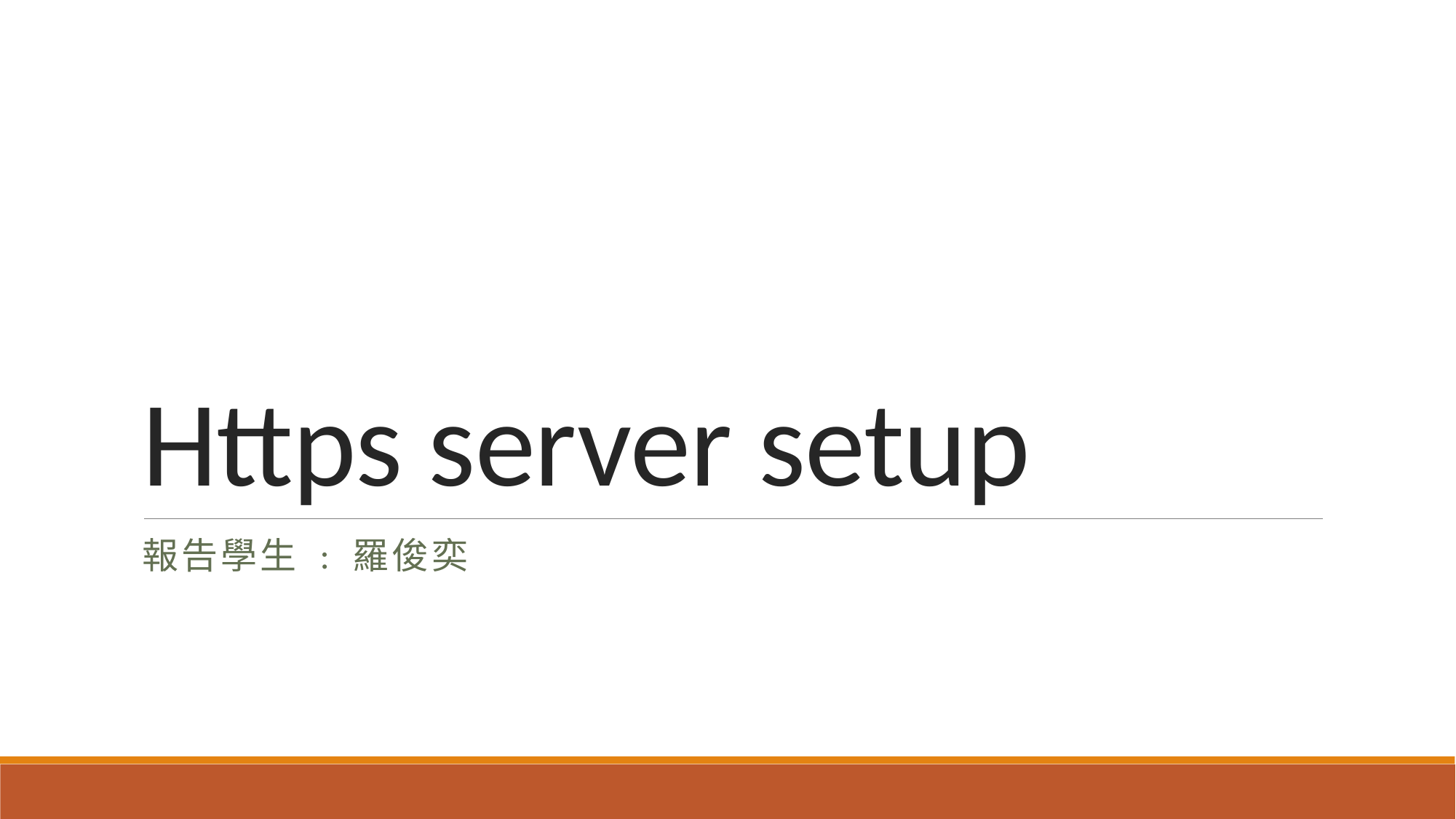

# Https server setup
報告學生 : 羅俊奕